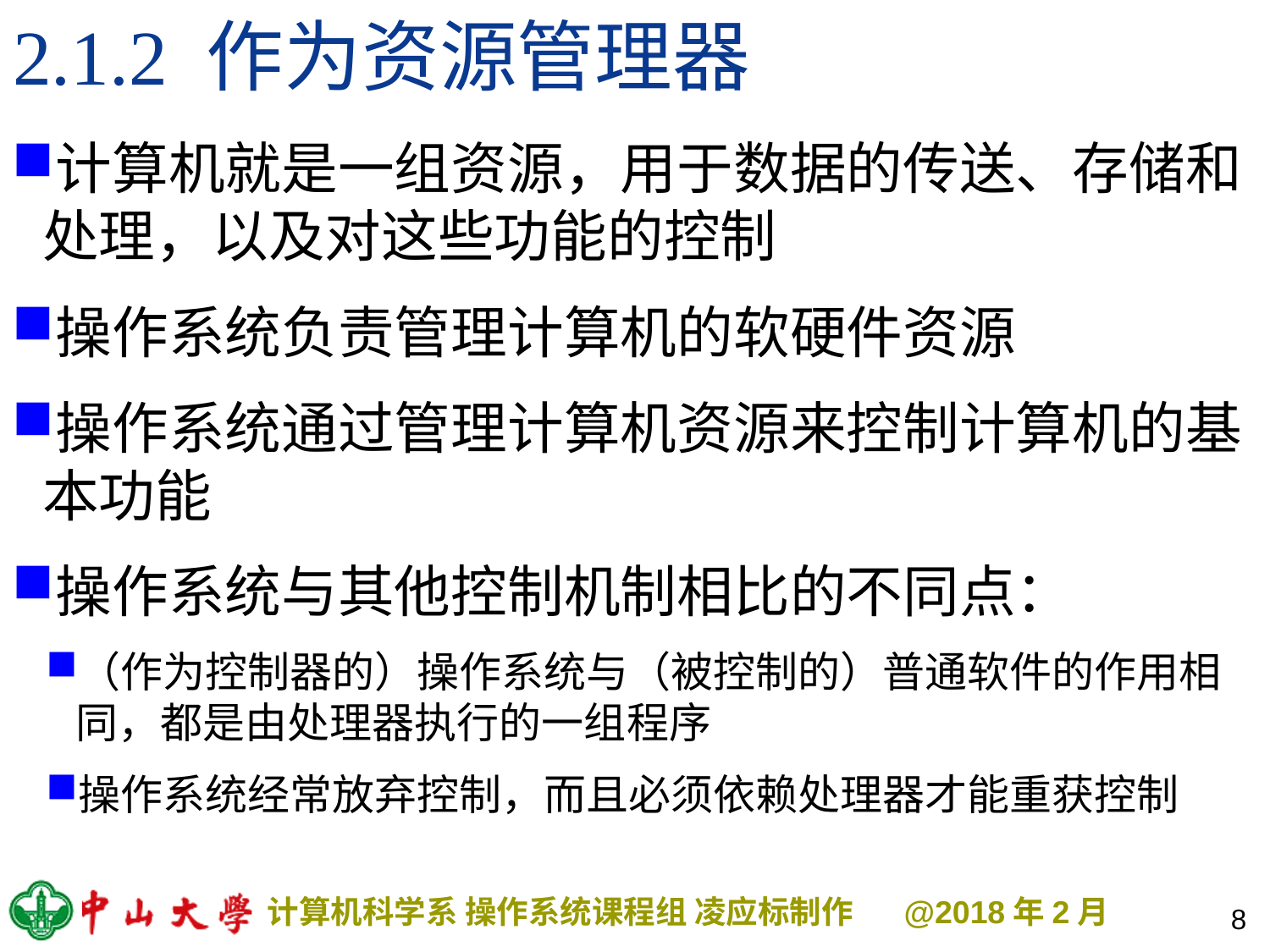

# 2.1.2 作为资源管理器
计算机就是一组资源，用于数据的传送、存储和处理，以及对这些功能的控制
操作系统负责管理计算机的软硬件资源
操作系统通过管理计算机资源来控制计算机的基本功能
操作系统与其他控制机制相比的不同点：
（作为控制器的）操作系统与（被控制的）普通软件的作用相同，都是由处理器执行的一组程序
操作系统经常放弃控制，而且必须依赖处理器才能重获控制
8